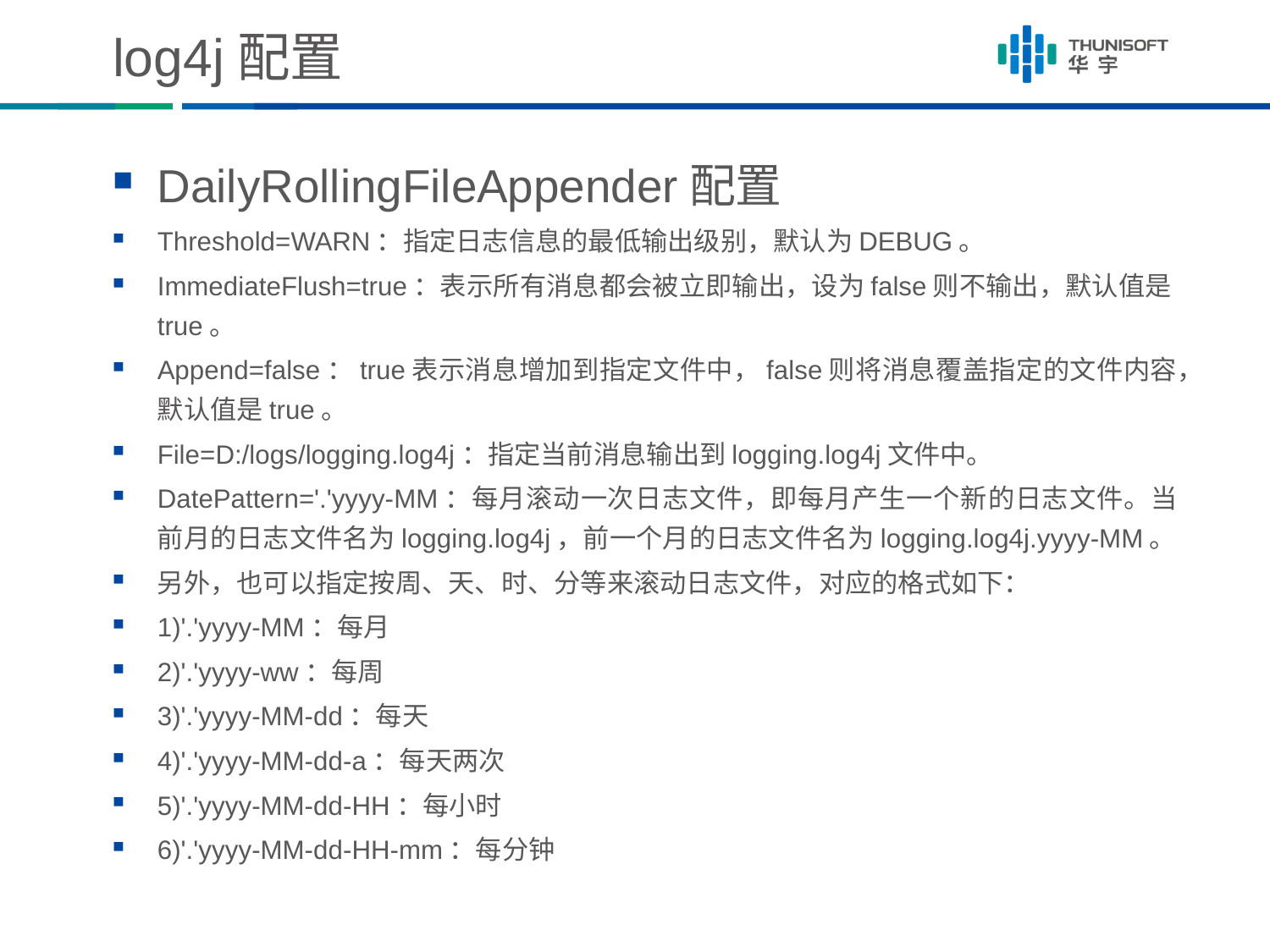

# log4j配置
DailyRollingFileAppender配置
Threshold=WARN：指定日志信息的最低输出级别，默认为DEBUG。
ImmediateFlush=true：表示所有消息都会被立即输出，设为false则不输出，默认值是true。
Append=false：true表示消息增加到指定文件中，false则将消息覆盖指定的文件内容，默认值是true。
File=D:/logs/logging.log4j：指定当前消息输出到logging.log4j文件中。
DatePattern='.'yyyy-MM：每月滚动一次日志文件，即每月产生一个新的日志文件。当前月的日志文件名为logging.log4j，前一个月的日志文件名为logging.log4j.yyyy-MM。
另外，也可以指定按周、天、时、分等来滚动日志文件，对应的格式如下：
1)'.'yyyy-MM：每月
2)'.'yyyy-ww：每周
3)'.'yyyy-MM-dd：每天
4)'.'yyyy-MM-dd-a：每天两次
5)'.'yyyy-MM-dd-HH：每小时
6)'.'yyyy-MM-dd-HH-mm：每分钟

26